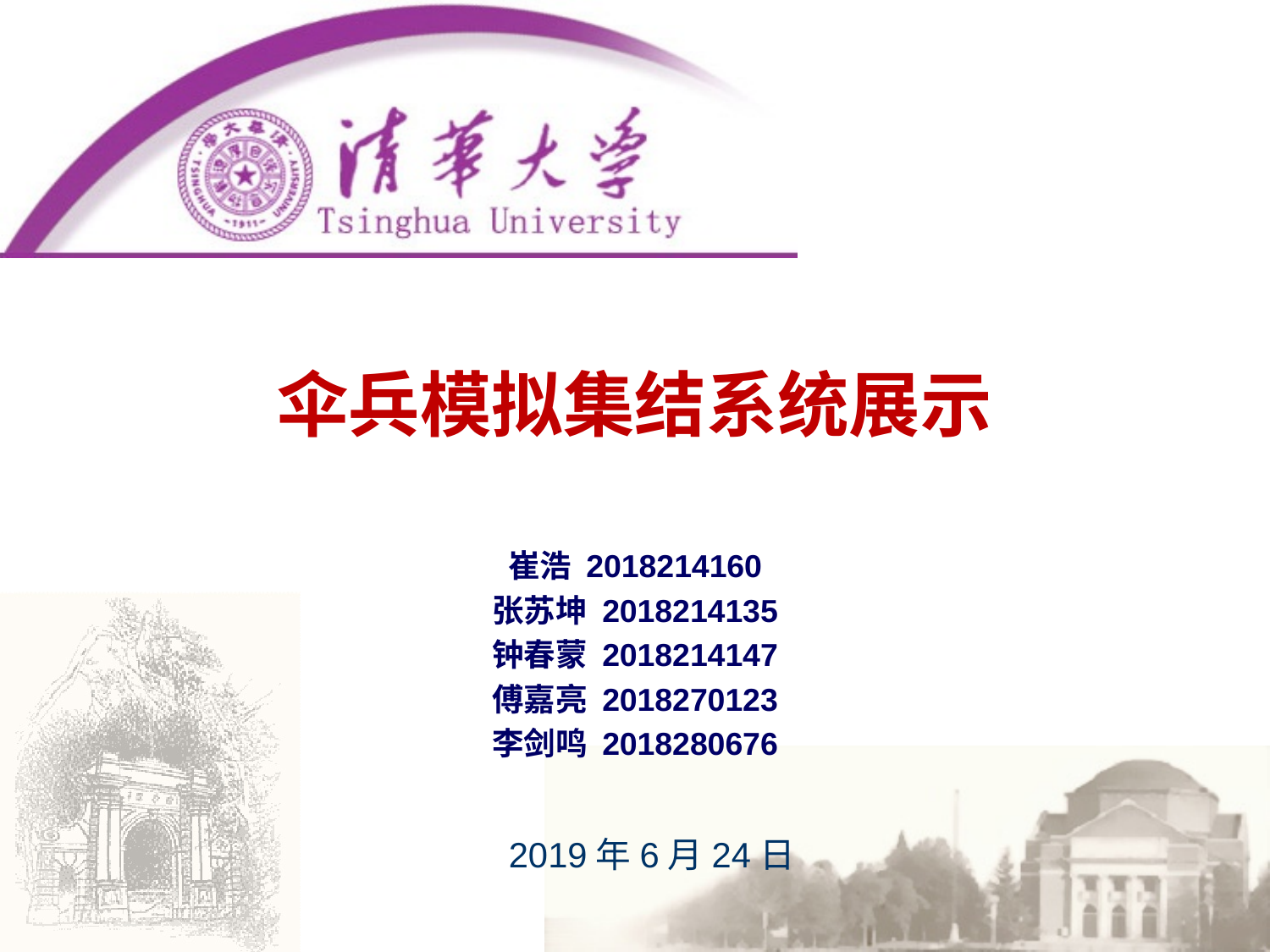

# 伞兵模拟集结系统展示
崔浩 2018214160
张苏坤 2018214135
钟春蒙 2018214147
傅嘉亮 2018270123
李剑鸣 2018280676
2019年6月24日